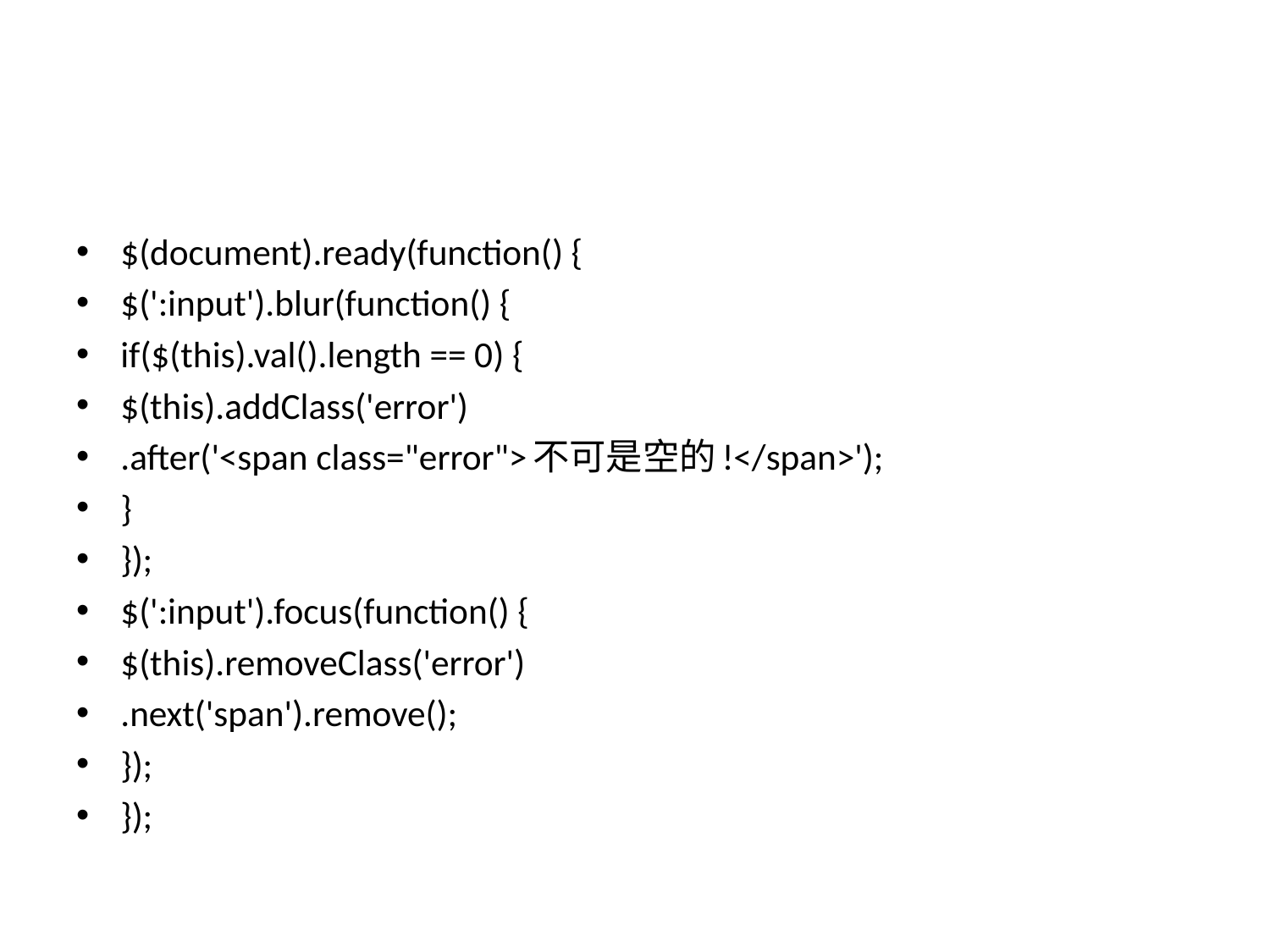

#
$(document).ready(function() {
$(':input').blur(function() {
if($(this).val().length == 0) {
$(this).addClass('error')
.after('<span class="error">不可是空的!</span>');
}
});
$(':input').focus(function() {
$(this).removeClass('error')
.next('span').remove();
});
});